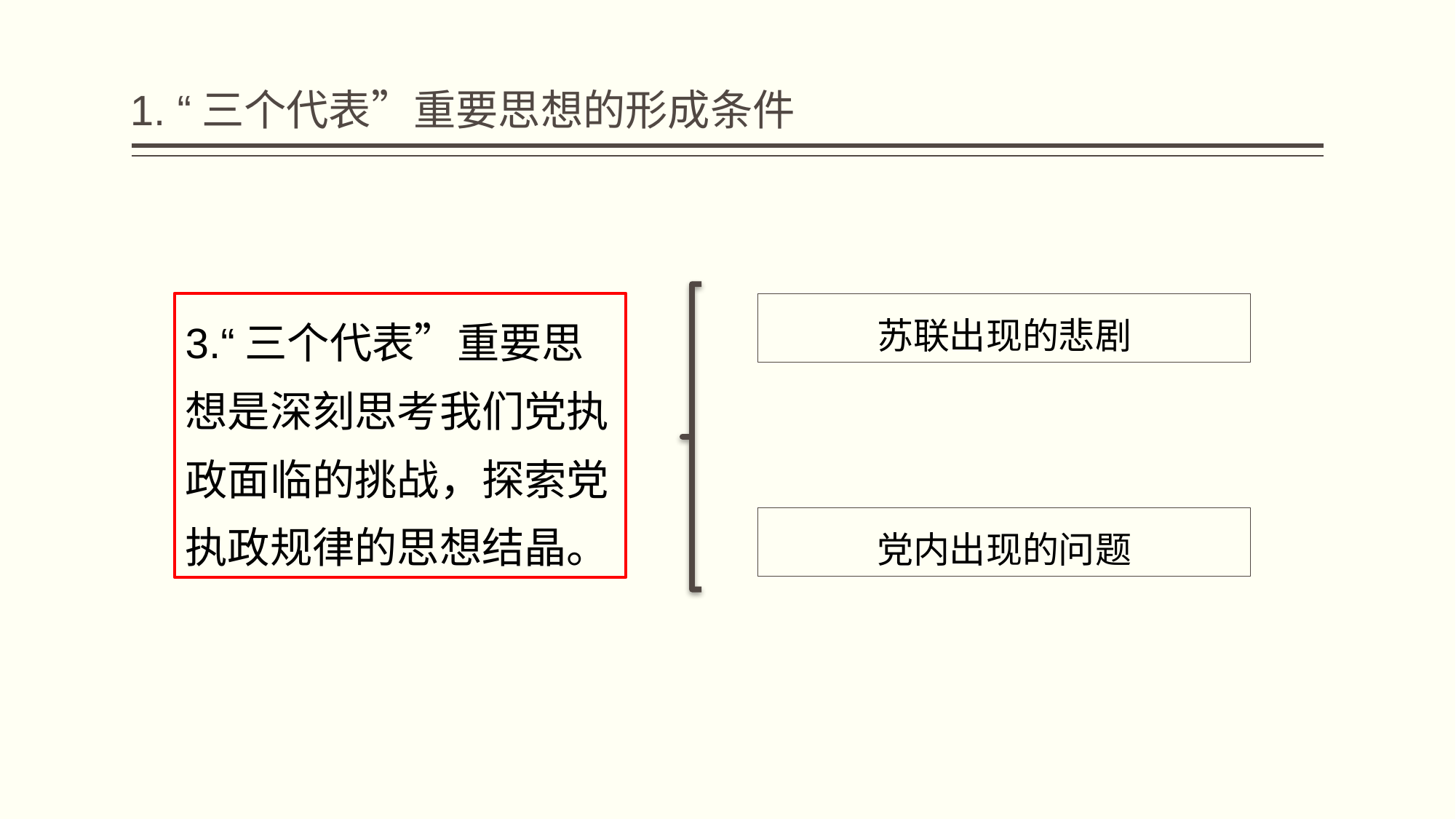

# 1. “三个代表”重要思想的形成条件

3.“三个代表”重要思想是深刻思考我们党执政面临的挑战，探索党执政规律的思想结晶。
苏联出现的悲剧
党内出现的问题